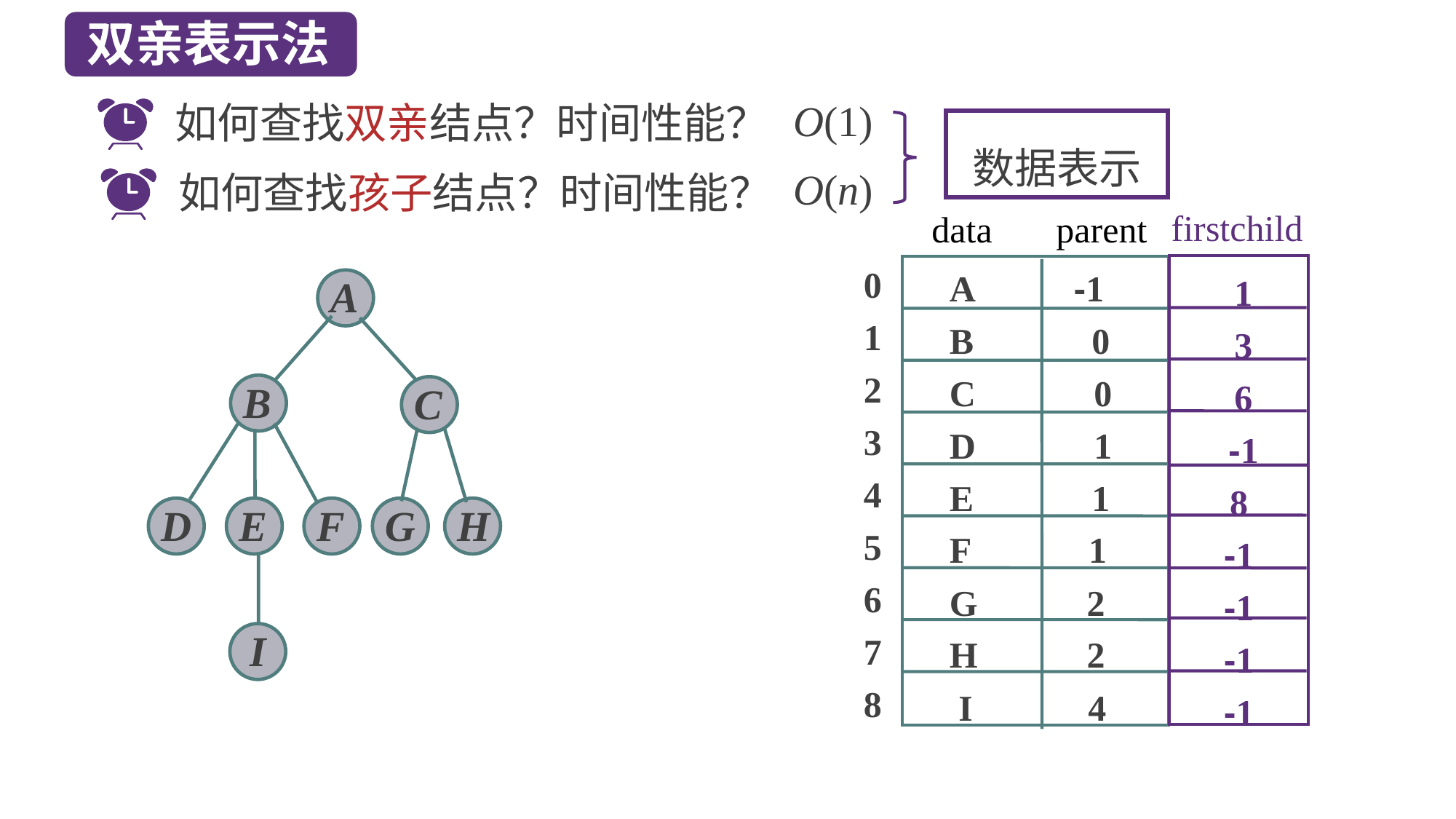

双亲表示法

O(1)
如何查找双亲结点？时间性能？

数据表示
O(n)

如何查找孩子结点？时间性能？

firstchild
 1
 3
 6
 -1
 8
-1
-1
-1
-1

data       parent
0
1
2
3
4
5
6
7
8
    A           -1
    B             0
    C             0
    D             1
    E             1
    F             1
    G            2
    H            2
     I             4

A

B
C

D
E
F
G
H

I